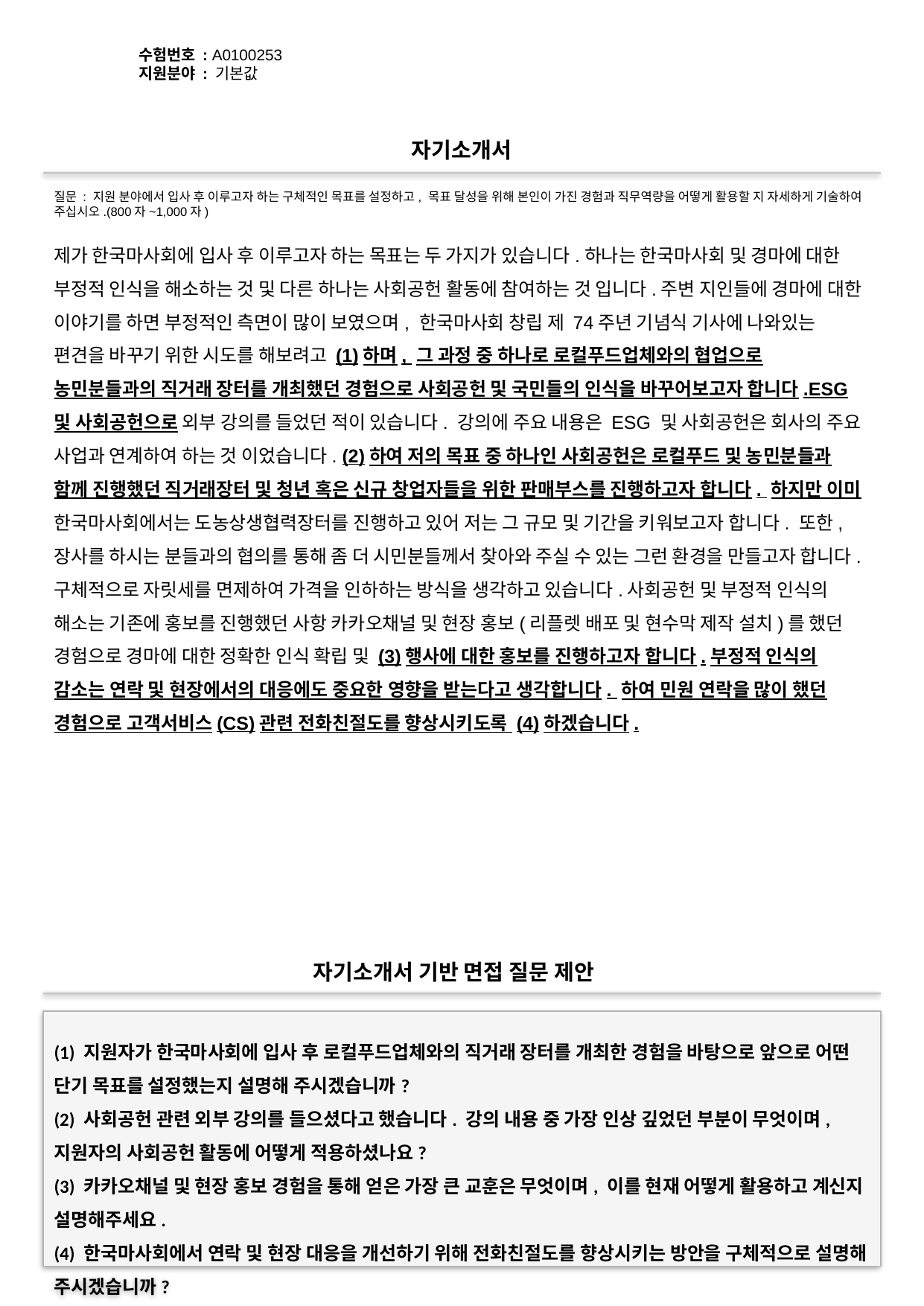

수험번호 : A0100253
지원분야 : 기본값
#

자기소개서

질문 : 지원 분야에서 입사 후 이루고자 하는 구체적인 목표를 설정하고, 목표 달성을 위해 본인이 가진 경험과 직무역량을 어떻게 활용할 지 자세하게 기술하여 주십시오.(800자~1,000자)

제가 한국마사회에 입사 후 이루고자 하는 목표는 두 가지가 있습니다.하나는 한국마사회 및 경마에 대한 부정적 인식을 해소하는 것 및 다른 하나는 사회공헌 활동에 참여하는 것 입니다.주변 지인들에 경마에 대한 이야기를 하면 부정적인 측면이 많이 보였으며, 한국마사회 창립 제 74주년 기념식 기사에 나와있는 편견을 바꾸기 위한 시도를 해보려고 (1)하며, 그 과정 중 하나로 로컬푸드업체와의 협업으로 농민분들과의 직거래 장터를 개최했던 경험으로 사회공헌 및 국민들의 인식을 바꾸어보고자 합니다.ESG 및 사회공헌으로 외부 강의를 들었던 적이 있습니다. 강의에 주요 내용은 ESG 및 사회공헌은 회사의 주요 사업과 연계하여 하는 것 이었습니다. (2)하여 저의 목표 중 하나인 사회공헌은 로컬푸드 및 농민분들과 함께 진행했던 직거래장터 및 청년 혹은 신규 창업자들을 위한 판매부스를 진행하고자 합니다. 하지만 이미 한국마사회에서는 도농상생협력장터를 진행하고 있어 저는 그 규모 및 기간을 키워보고자 합니다. 또한, 장사를 하시는 분들과의 협의를 통해 좀 더 시민분들께서 찾아와 주실 수 있는 그런 환경을 만들고자 합니다. 구체적으로 자릿세를 면제하여 가격을 인하하는 방식을 생각하고 있습니다.사회공헌 및 부정적 인식의 해소는 기존에 홍보를 진행했던 사항 카카오채널 및 현장 홍보(리플렛 배포 및 현수막 제작 설치)를 했던 경험으로 경마에 대한 정확한 인식 확립 및 (3)행사에 대한 홍보를 진행하고자 합니다.부정적 인식의 감소는 연락 및 현장에서의 대응에도 중요한 영향을 받는다고 생각합니다. 하여 민원 연락을 많이 했던 경험으로 고객서비스(CS)관련 전화친절도를 향상시키도록 (4)하겠습니다.

자기소개서 기반 면접 질문 제안

(1) 지원자가 한국마사회에 입사 후 로컬푸드업체와의 직거래 장터를 개최한 경험을 바탕으로 앞으로 어떤 단기 목표를 설정했는지 설명해 주시겠습니까?
(2) 사회공헌 관련 외부 강의를 들으셨다고 했습니다. 강의 내용 중 가장 인상 깊었던 부분이 무엇이며, 지원자의 사회공헌 활동에 어떻게 적용하셨나요?
(3) 카카오채널 및 현장 홍보 경험을 통해 얻은 가장 큰 교훈은 무엇이며, 이를 현재 어떻게 활용하고 계신지 설명해주세요.
(4) 한국마사회에서 연락 및 현장 대응을 개선하기 위해 전화친절도를 향상시키는 방안을 구체적으로 설명해 주시겠습니까?